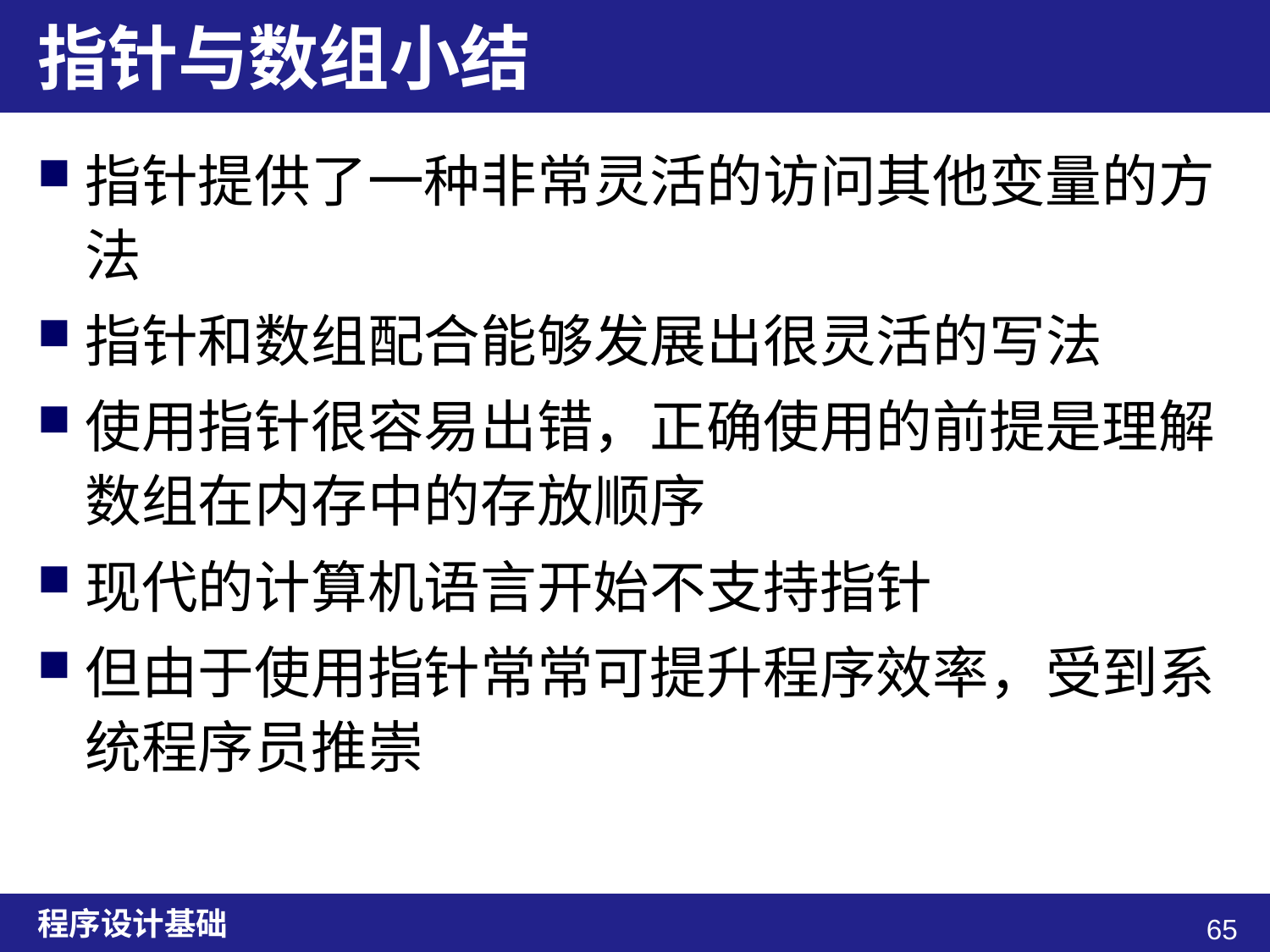

# 指针与数组小结
指针提供了一种非常灵活的访问其他变量的方法
指针和数组配合能够发展出很灵活的写法
使用指针很容易出错，正确使用的前提是理解数组在内存中的存放顺序
现代的计算机语言开始不支持指针
但由于使用指针常常可提升程序效率，受到系统程序员推崇